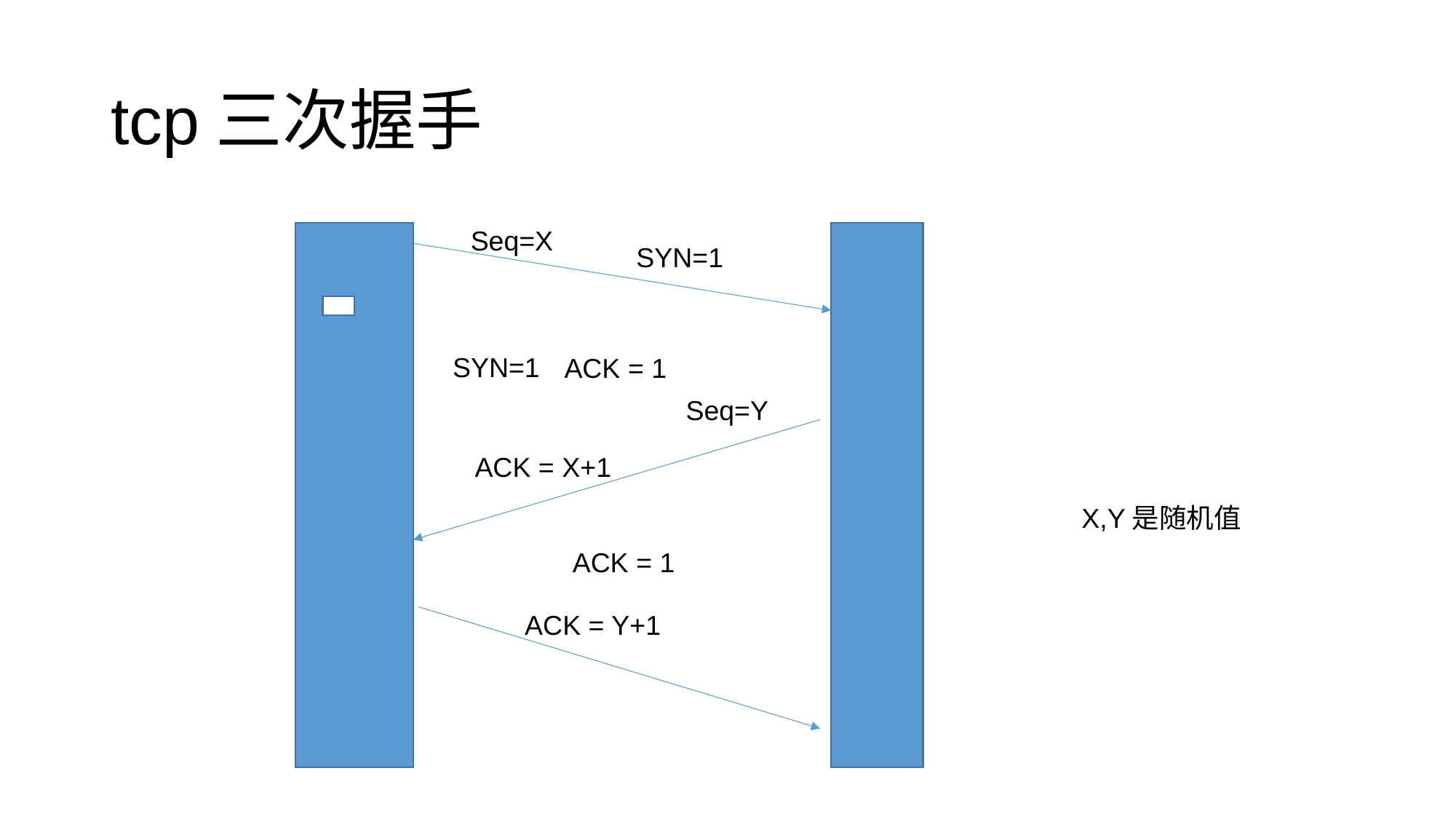

# tcp三次握手
Seq=X

SYN=1

SYN=1
ACK = 1
Seq=Y
ACK = X+1
X,Y是随机值
ACK = 1
ACK = Y+1